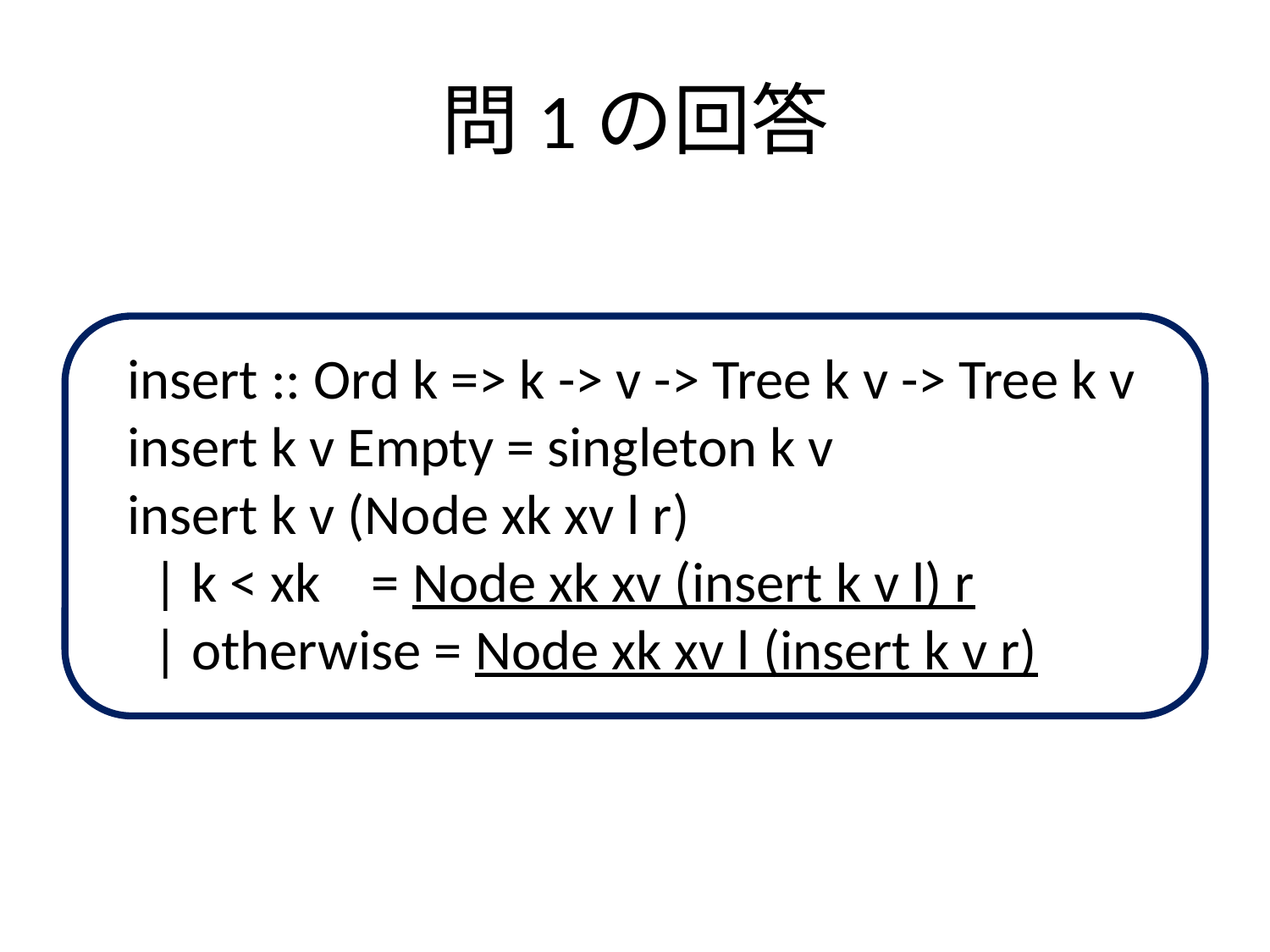

# 問1の回答

insert :: Ord k => k -> v -> Tree k v -> Tree k v
insert k v Empty = singleton k v
insert k v (Node xk xv l r)
  | k < xk    = Node xk xv (insert k v l) r
  | otherwise = Node xk xv l (insert k v r)